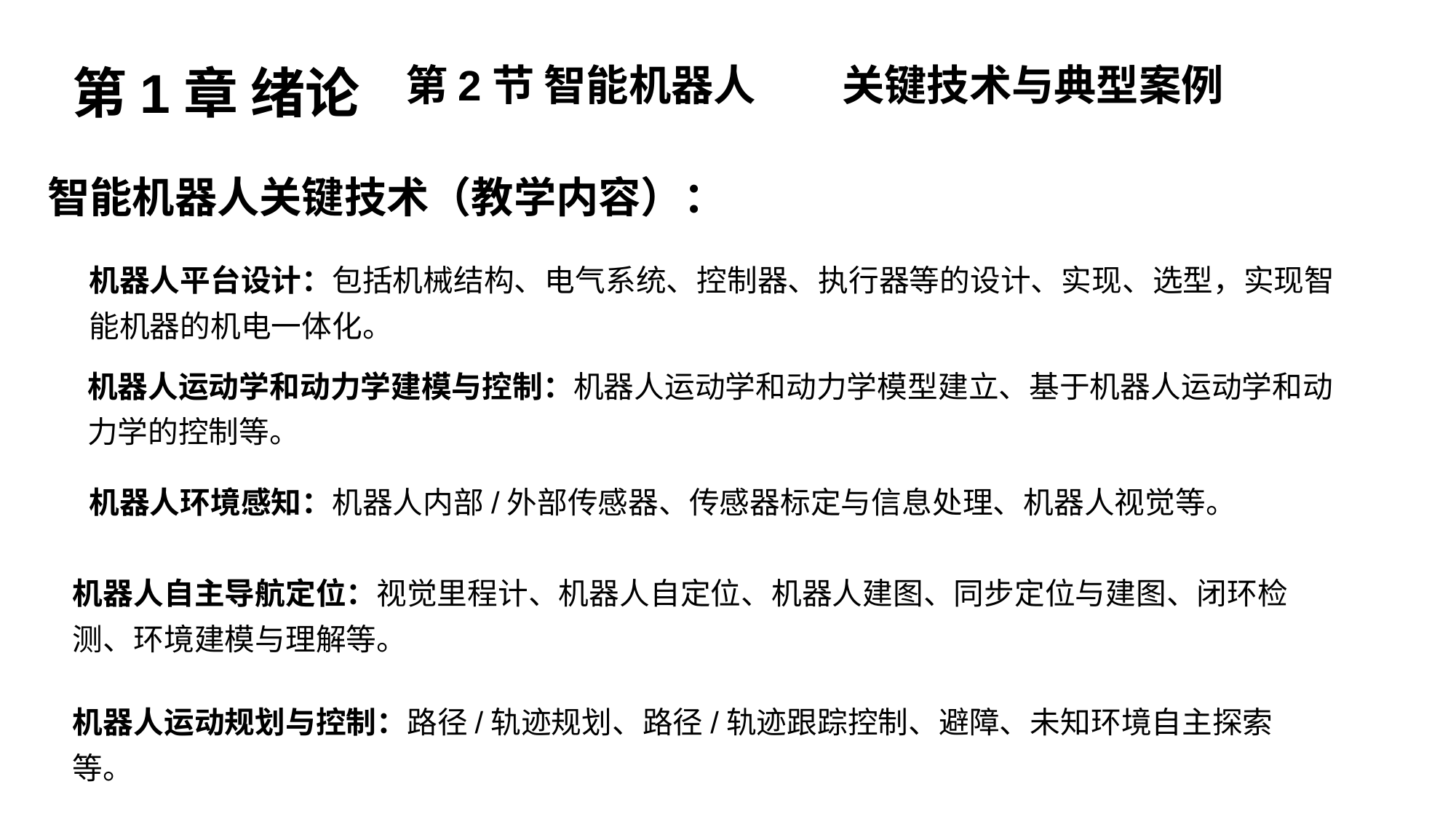

第1章 绪论
第2节 智能机器人	关键技术与典型案例

智能机器人关键技术（教学内容）：
机器人平台设计：包括机械结构、电气系统、控制器、执行器等的设计、实现、选型，实现智能机器的机电一体化。
机器人运动学和动力学建模与控制：机器人运动学和动力学模型建立、基于机器人运动学和动力学的控制等。
机器人环境感知：机器人内部/外部传感器、传感器标定与信息处理、机器人视觉等。
机器人自主导航定位：视觉里程计、机器人自定位、机器人建图、同步定位与建图、闭环检测、环境建模与理解等。
机器人运动规划与控制：路径/轨迹规划、路径/轨迹跟踪控制、避障、未知环境自主探索等。